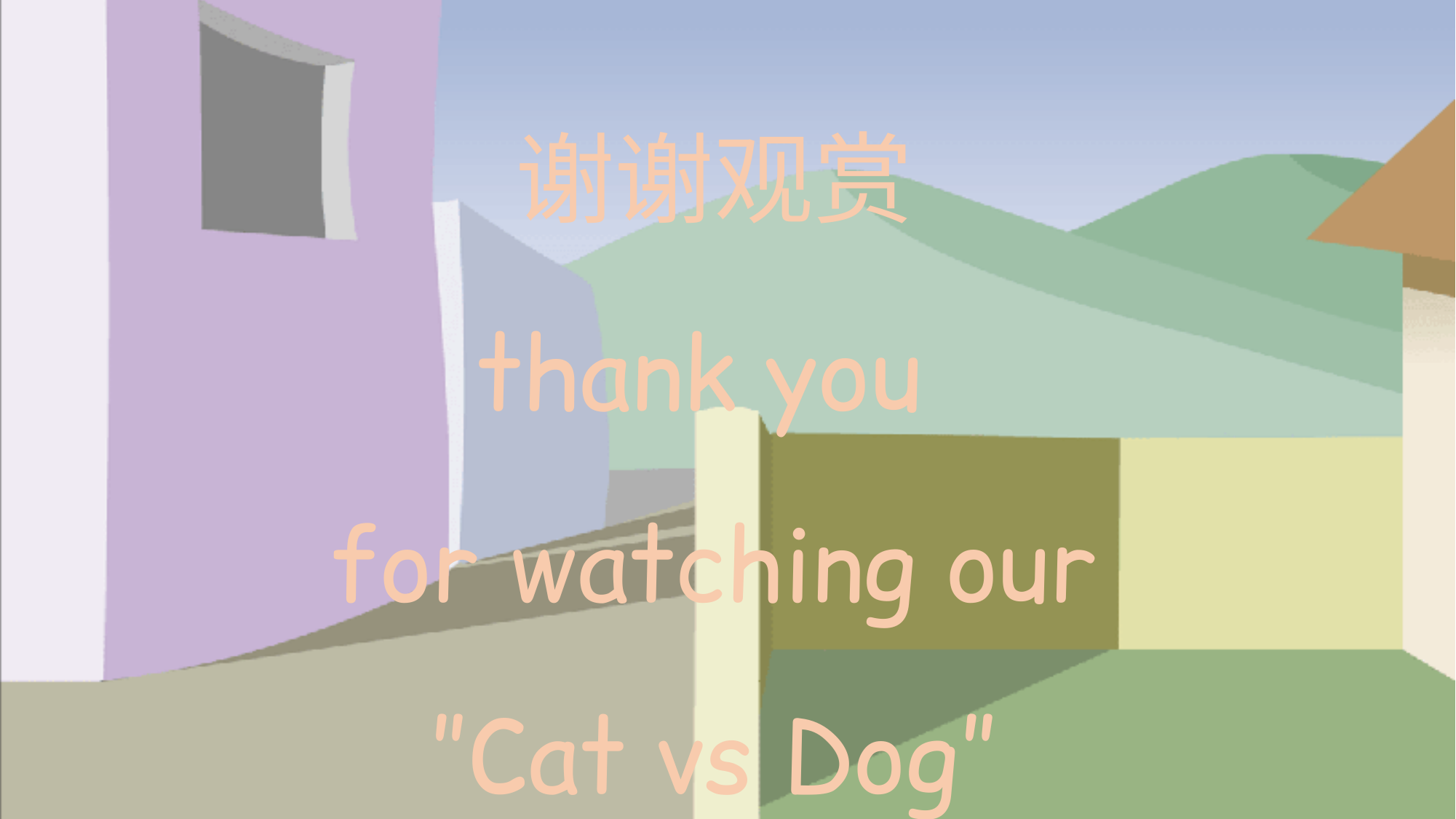

谢谢观赏
thank you
for watching our
”Cat vs Dog”